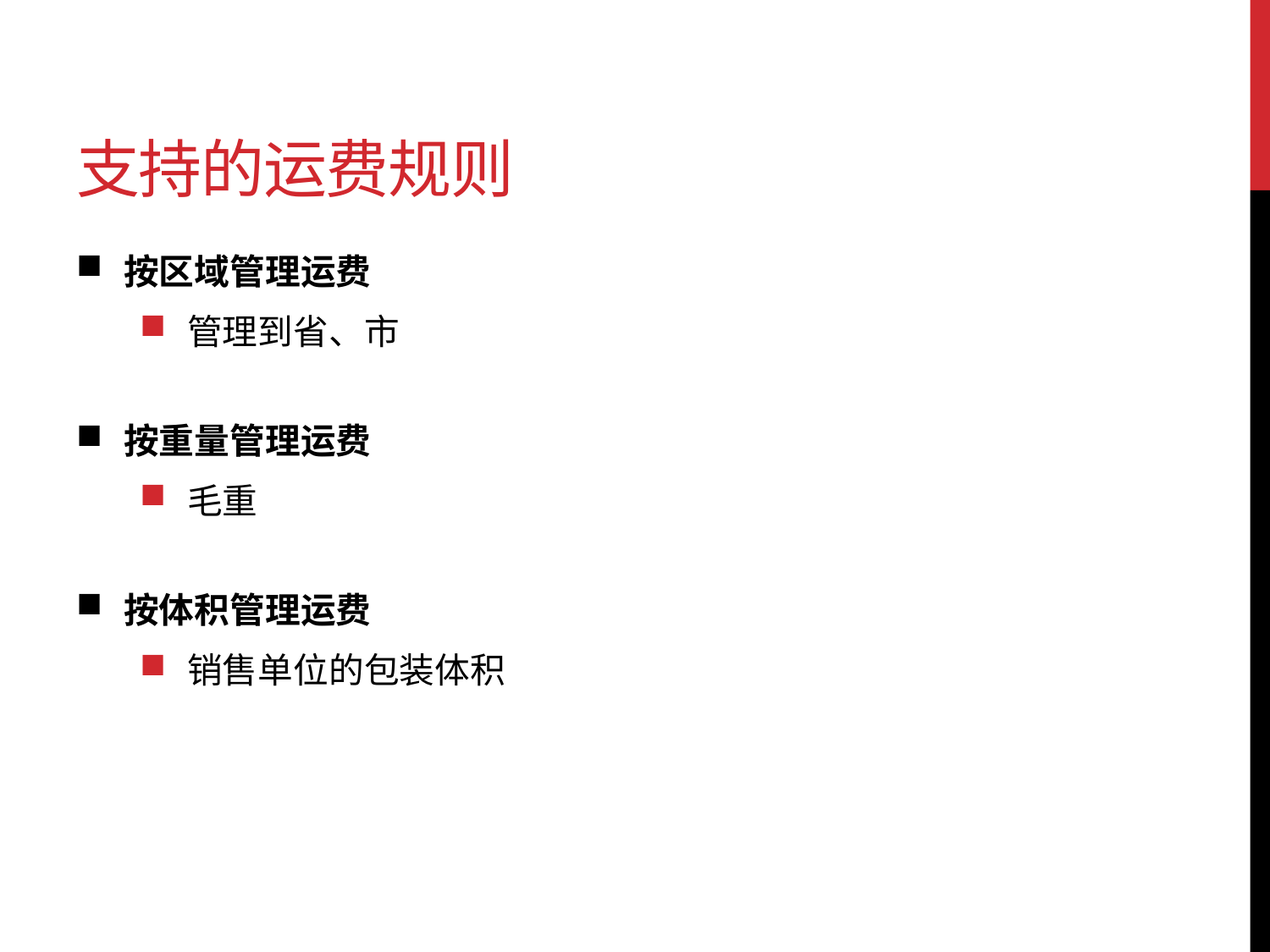

# 支持的运费规则
按区域管理运费
管理到省、市

按重量管理运费
毛重

按体积管理运费
销售单位的包装体积